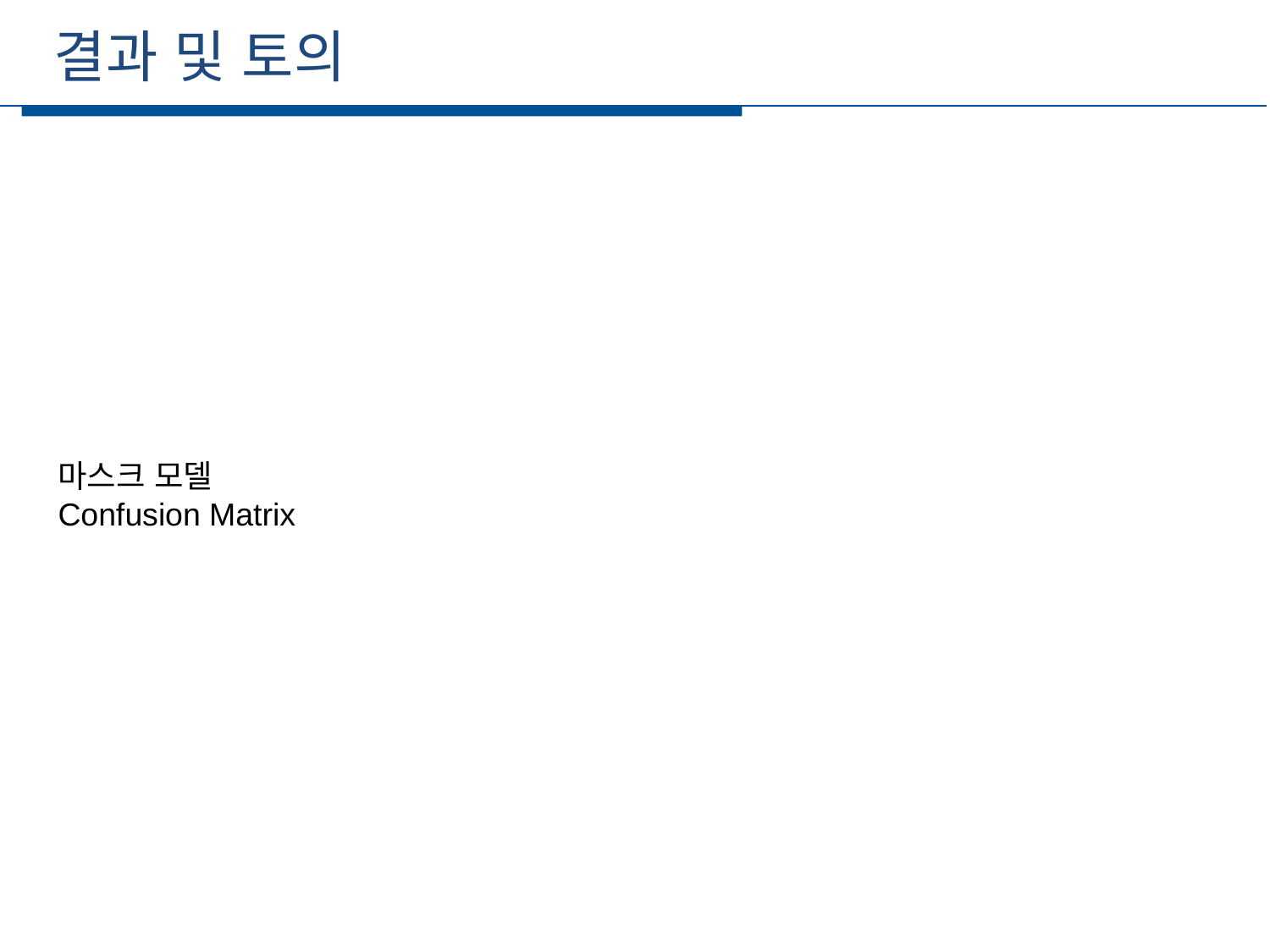

결과 및 토의
세부일정

마스크 모델
Confusion Matrix